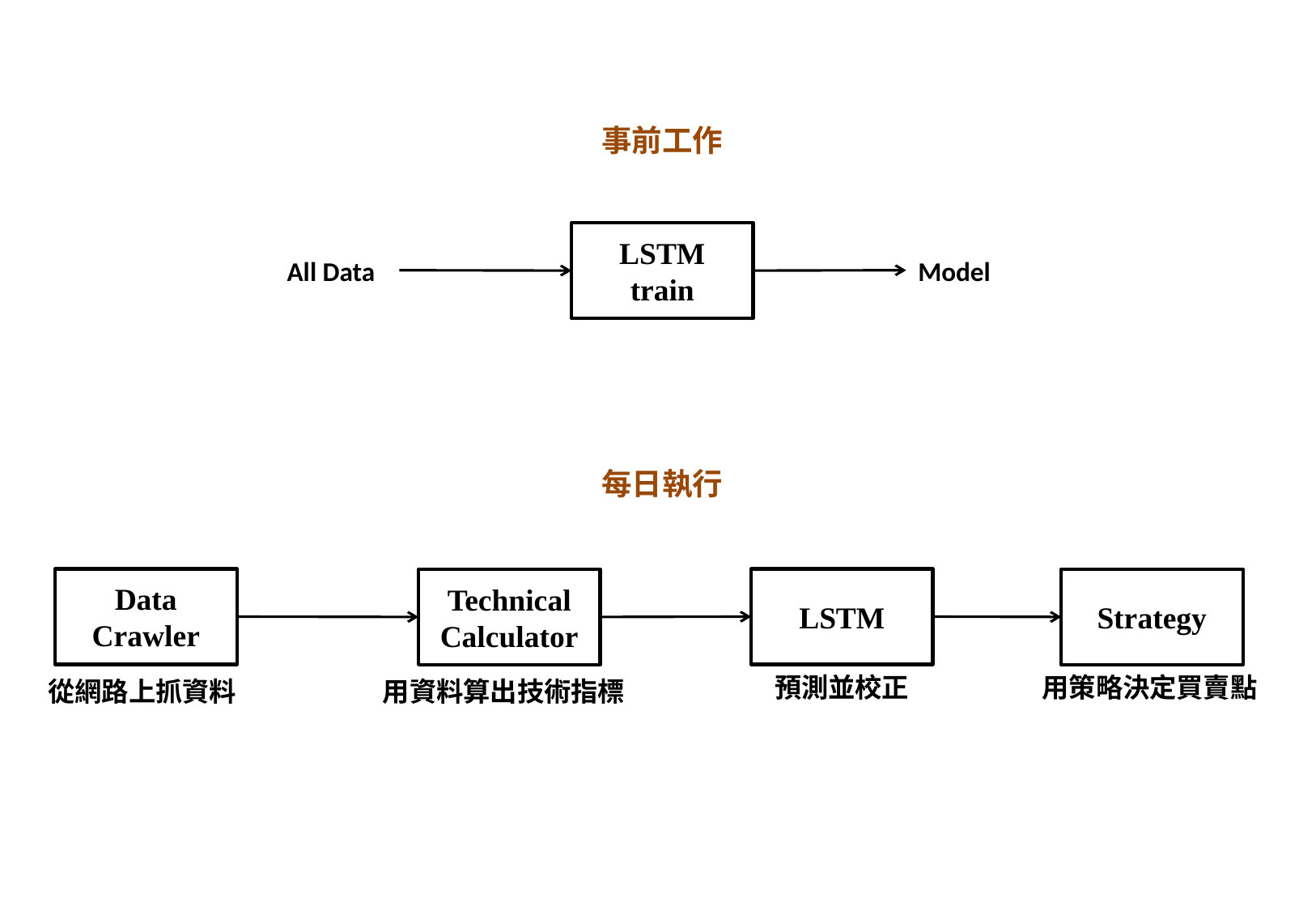

事前工作
LSTM
train
All Data
Model
每日執行
Data
Crawler
LSTM
Technical
Calculator
Strategy
預測並校正
用策略決定買賣點
從網路上抓資料
用資料算出技術指標